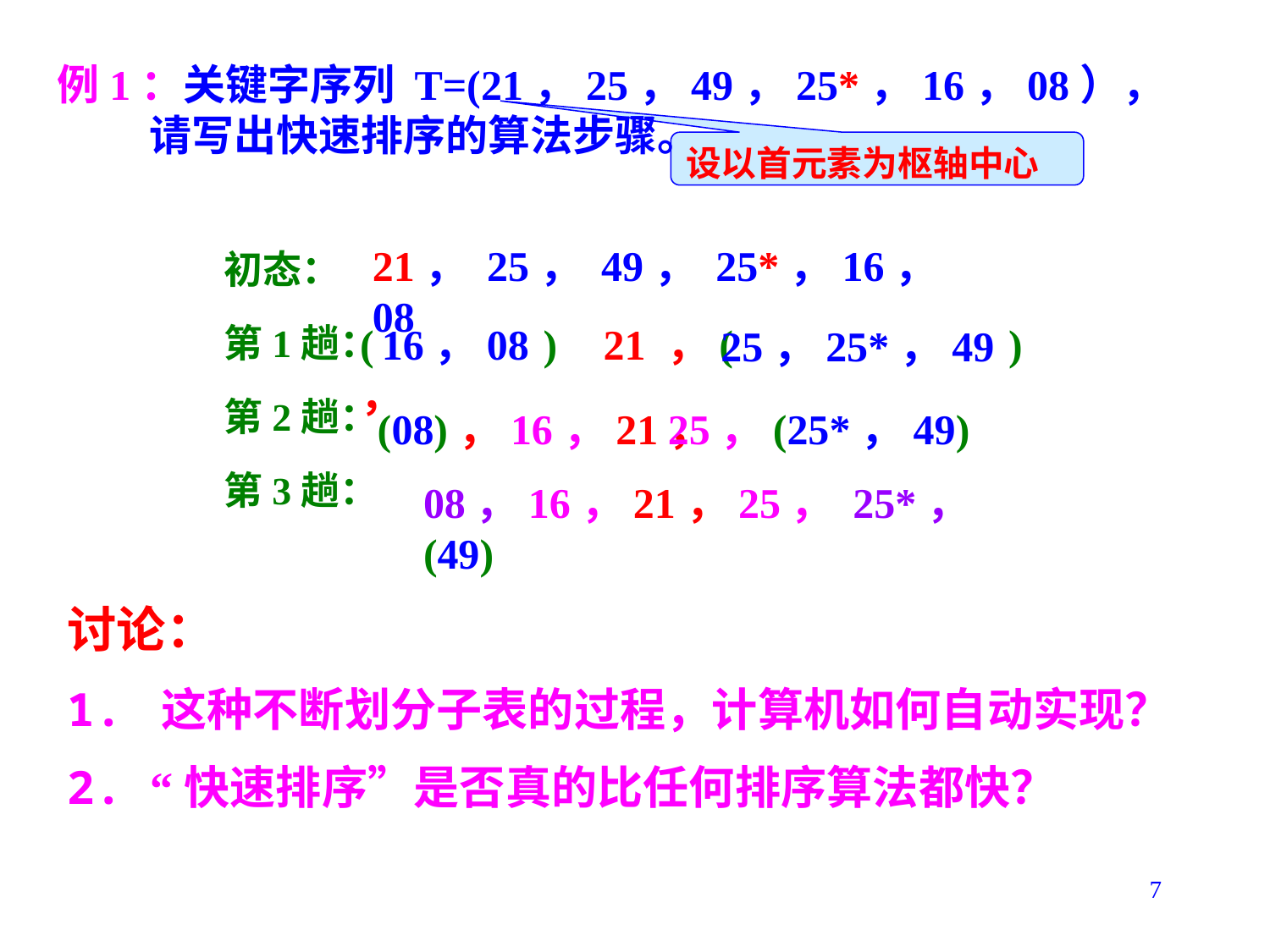

# 例1：关键字序列 T=(21，25，49，25*，16，08），请写出快速排序的算法步骤。
设以首元素为枢轴中心
21， 25， 49， 25*，16，  08
初态：
第1趟：
第2趟：
第3趟：
(                )，
16，08
21
，(                          )
25，25*，49
(08)，16，21，
25，(25*，49)
08，16，21，25， 25*，(49)
讨论：
1. 这种不断划分子表的过程，计算机如何自动实现？
2. “快速排序”是否真的比任何排序算法都快？
7